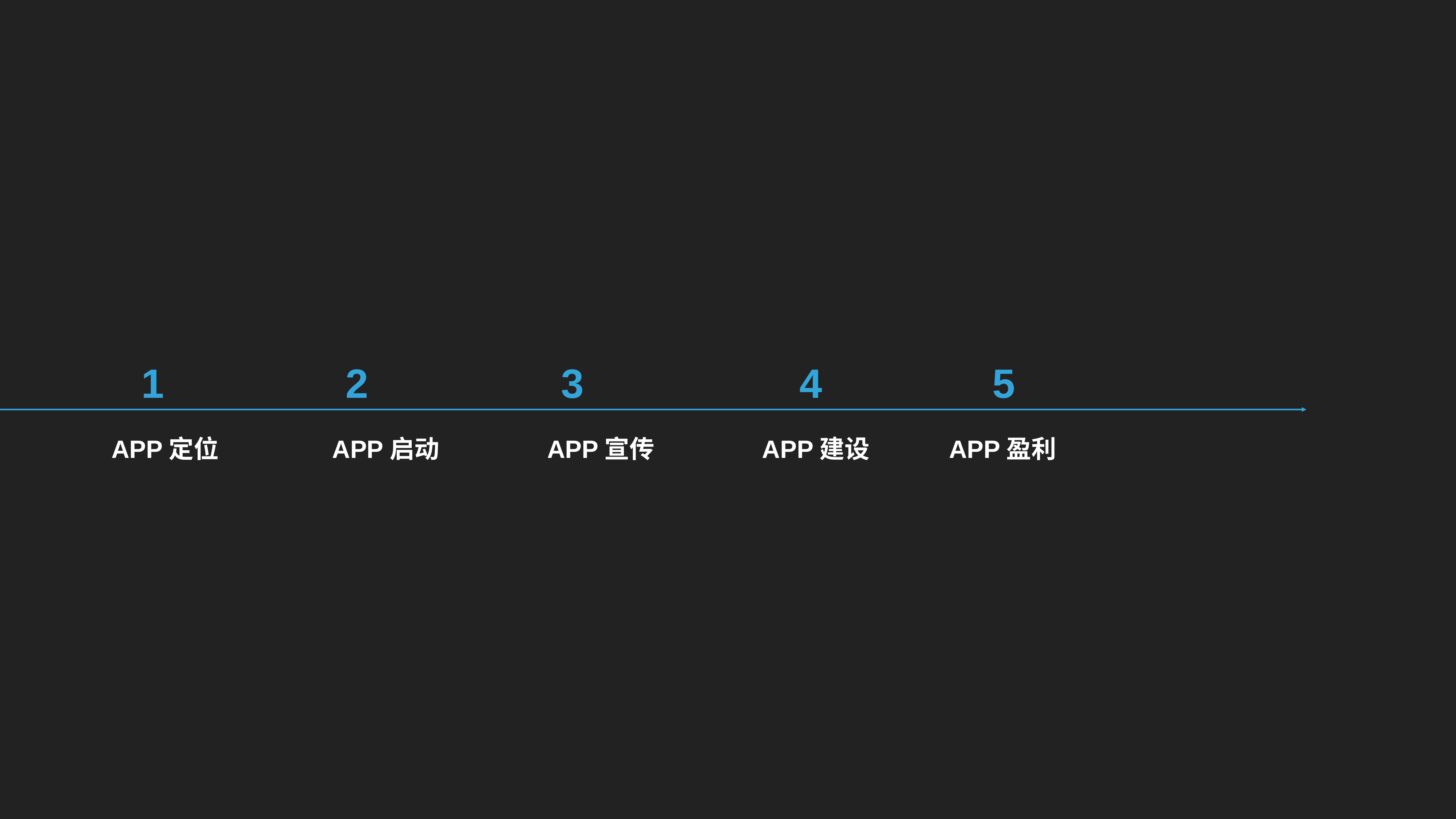

1                2                 3                   4               5

APP定位                   APP启动                  APP宣传                  APP建设             APP盈利